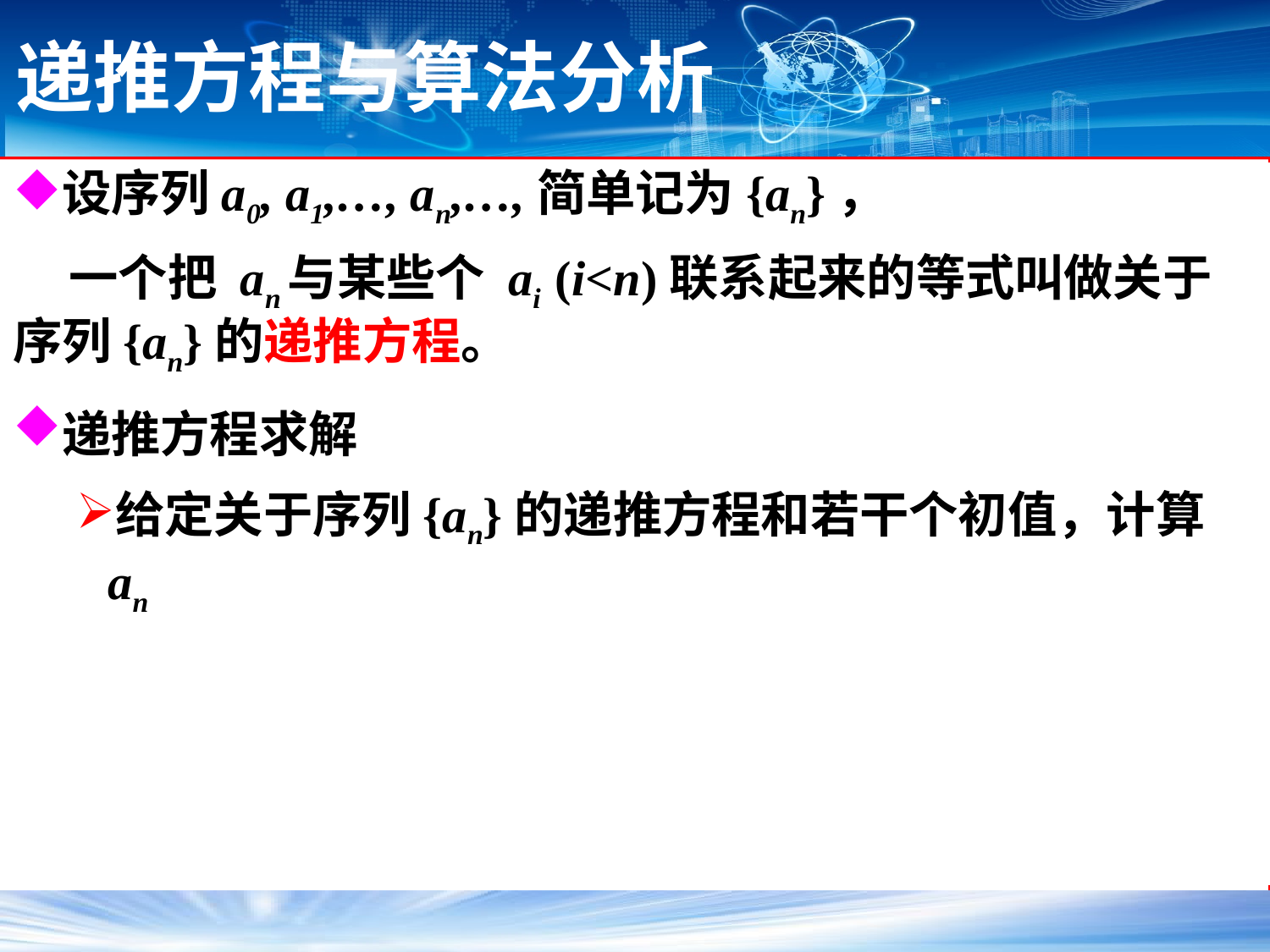

# 递推方程与算法分析
设序列a0, a1,…, an,…,简单记为{an}，
    一个把 an与某些个 ai  (i<n)联系起来的等式叫做关于序列{an}的递推方程。
递推方程求解
给定关于序列{an}的递推方程和若干个初值，计算an